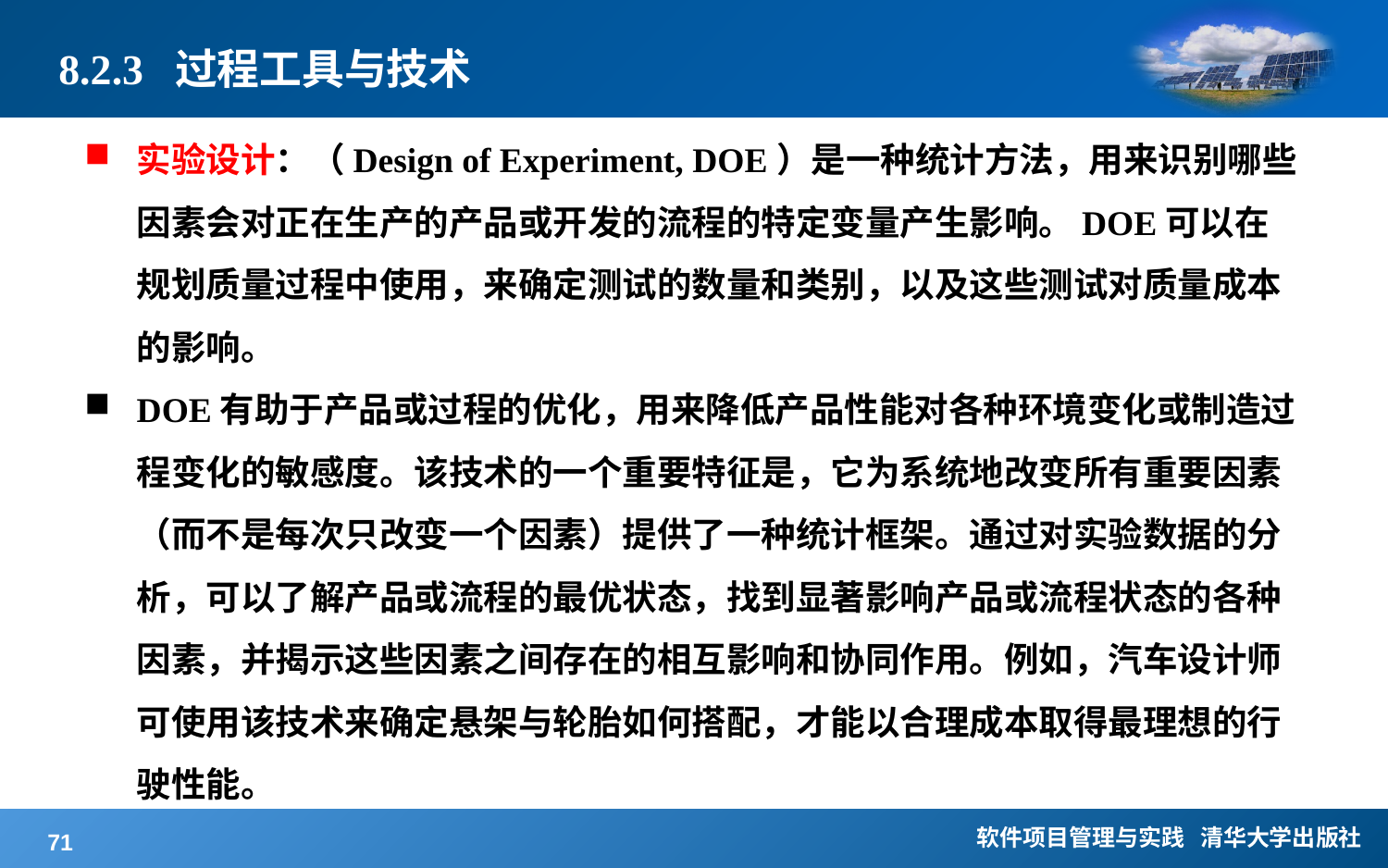

# 8.2.3  过程工具与技术
实验设计：（Design of Experiment, DOE）是一种统计方法，用来识别哪些因素会对正在生产的产品或开发的流程的特定变量产生影响。DOE可以在规划质量过程中使用，来确定测试的数量和类别，以及这些测试对质量成本的影响。
DOE有助于产品或过程的优化，用来降低产品性能对各种环境变化或制造过程变化的敏感度。该技术的一个重要特征是，它为系统地改变所有重要因素（而不是每次只改变一个因素）提供了一种统计框架。通过对实验数据的分析，可以了解产品或流程的最优状态，找到显著影响产品或流程状态的各种因素，并揭示这些因素之间存在的相互影响和协同作用。例如，汽车设计师可使用该技术来确定悬架与轮胎如何搭配，才能以合理成本取得最理想的行驶性能。